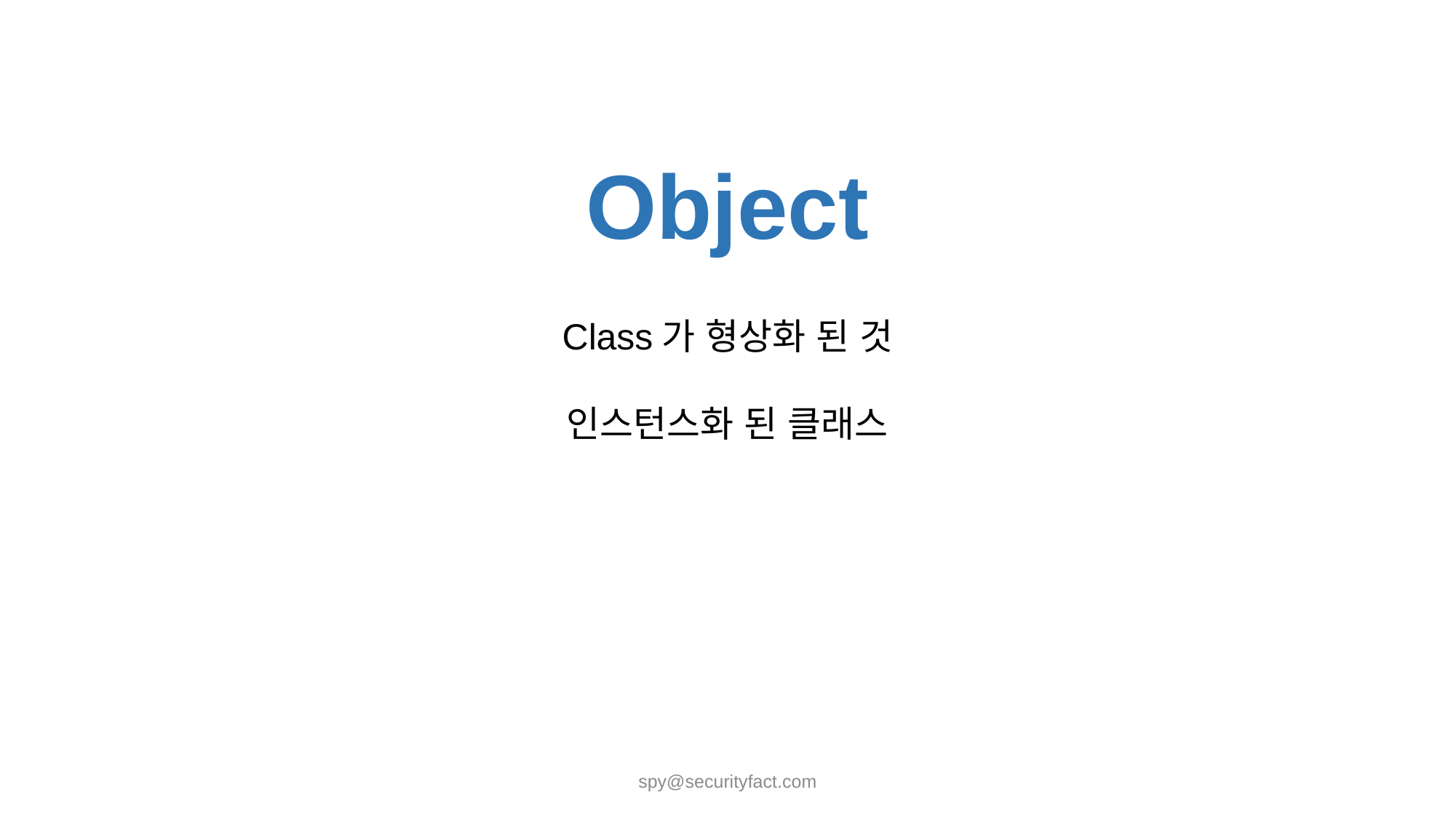

Object
Class가 형상화 된 것

인스턴스화 된 클래스
spy@securityfact.com